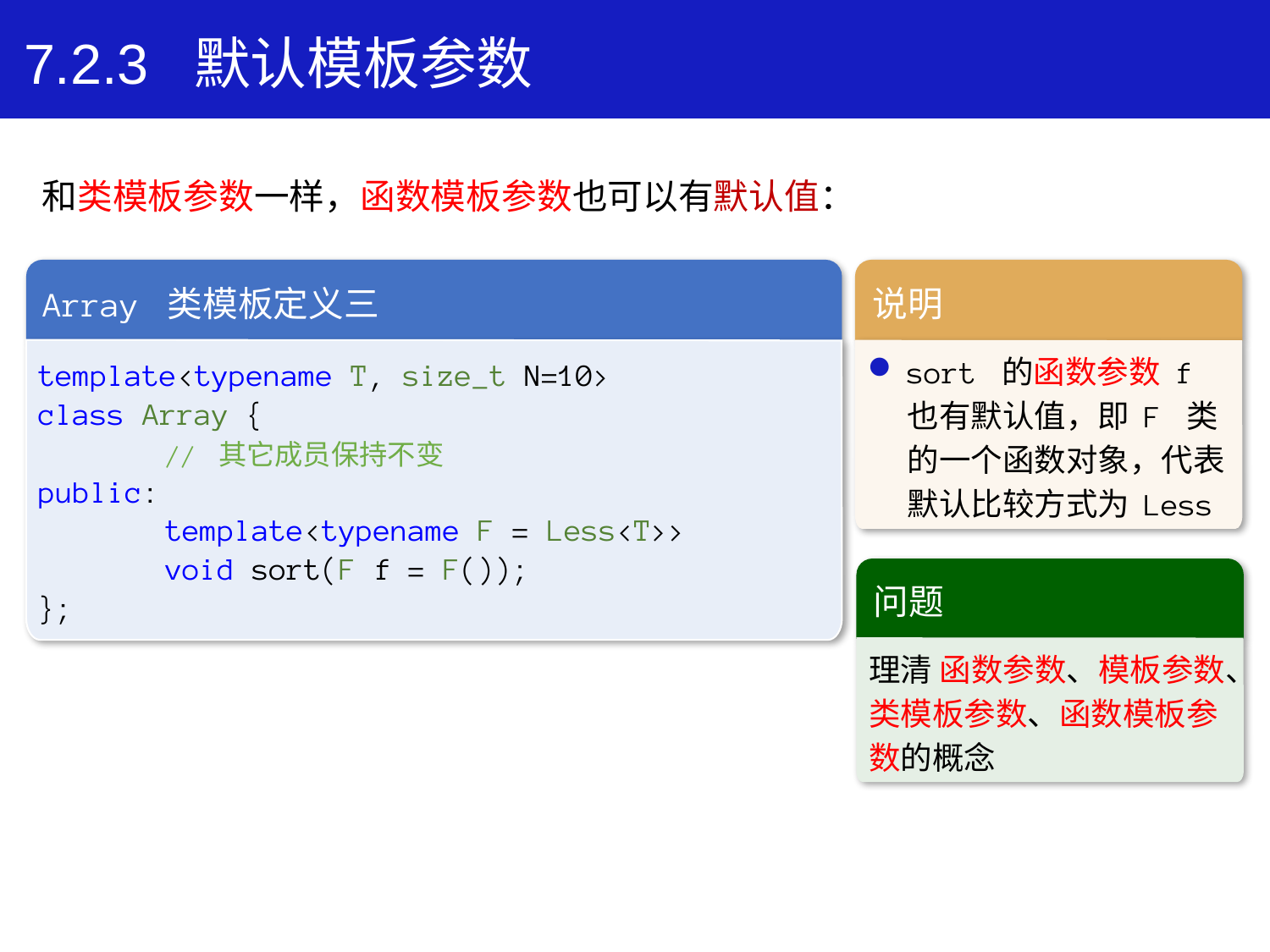

7.2.3  默认模板参数
和类模板参数一样，函数模板参数也可以有默认值：
学习目标
Array 类模板定义三
template<typename T, size_t N=10>
class Array {
	// 其它成员保持不变
public:
	template<typename F = Less<T>>
	void sort(F f = F());
};
说明
sort 的函数参数 f 也有默认值，即 F 类的一个函数对象，代表默认比较方式为 Less
问题
理清 函数参数、模板参数、类模板参数、函数模板参数的概念
33